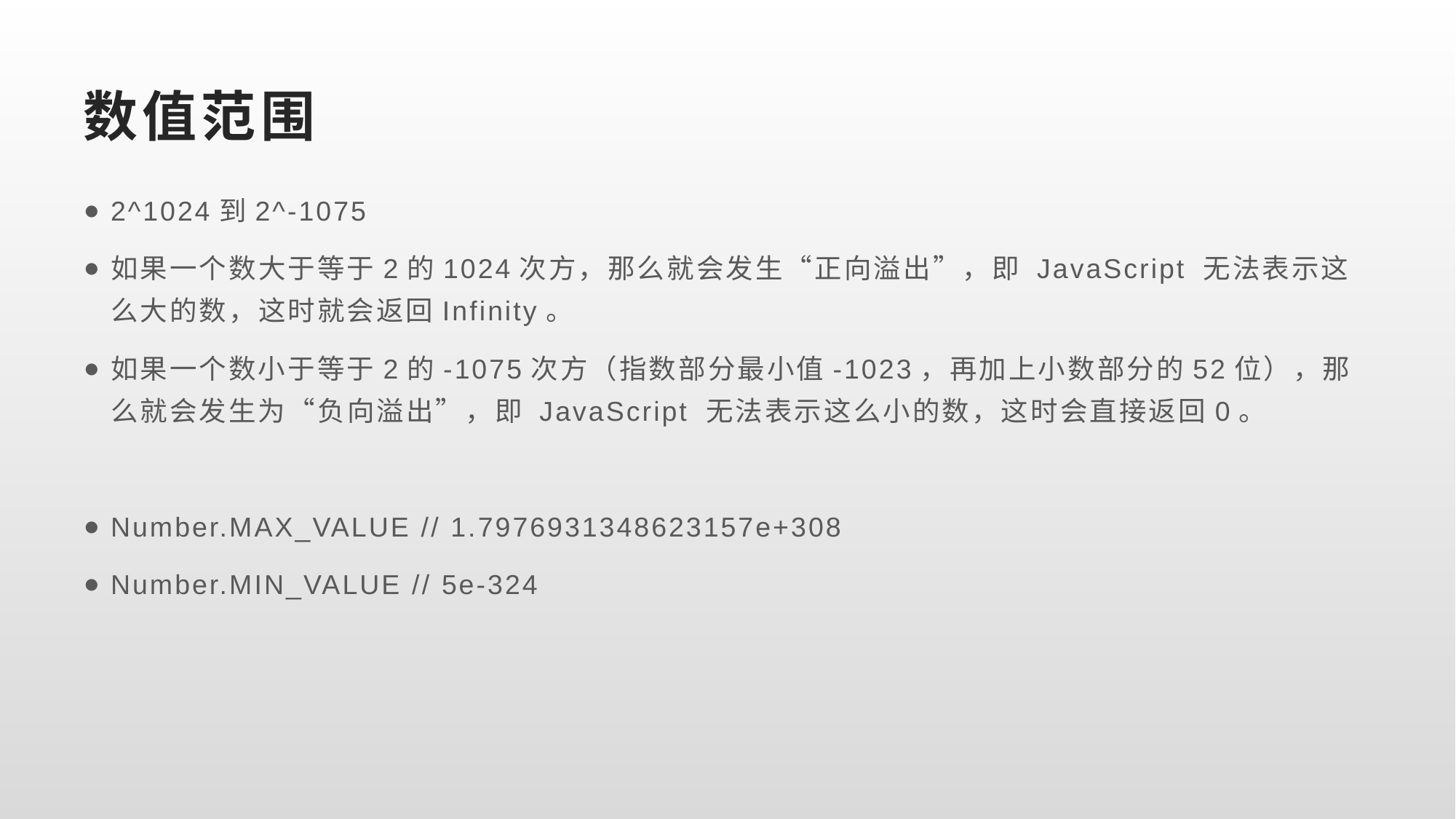

# 数值范围
2^1024到2^-1075
如果一个数大于等于2的1024次方，那么就会发生“正向溢出”，即 JavaScript 无法表示这么大的数，这时就会返回Infinity。
如果一个数小于等于2的-1075次方（指数部分最小值-1023，再加上小数部分的52位），那么就会发生为“负向溢出”，即 JavaScript 无法表示这么小的数，这时会直接返回0。

Number.MAX_VALUE // 1.7976931348623157e+308
Number.MIN_VALUE // 5e-324